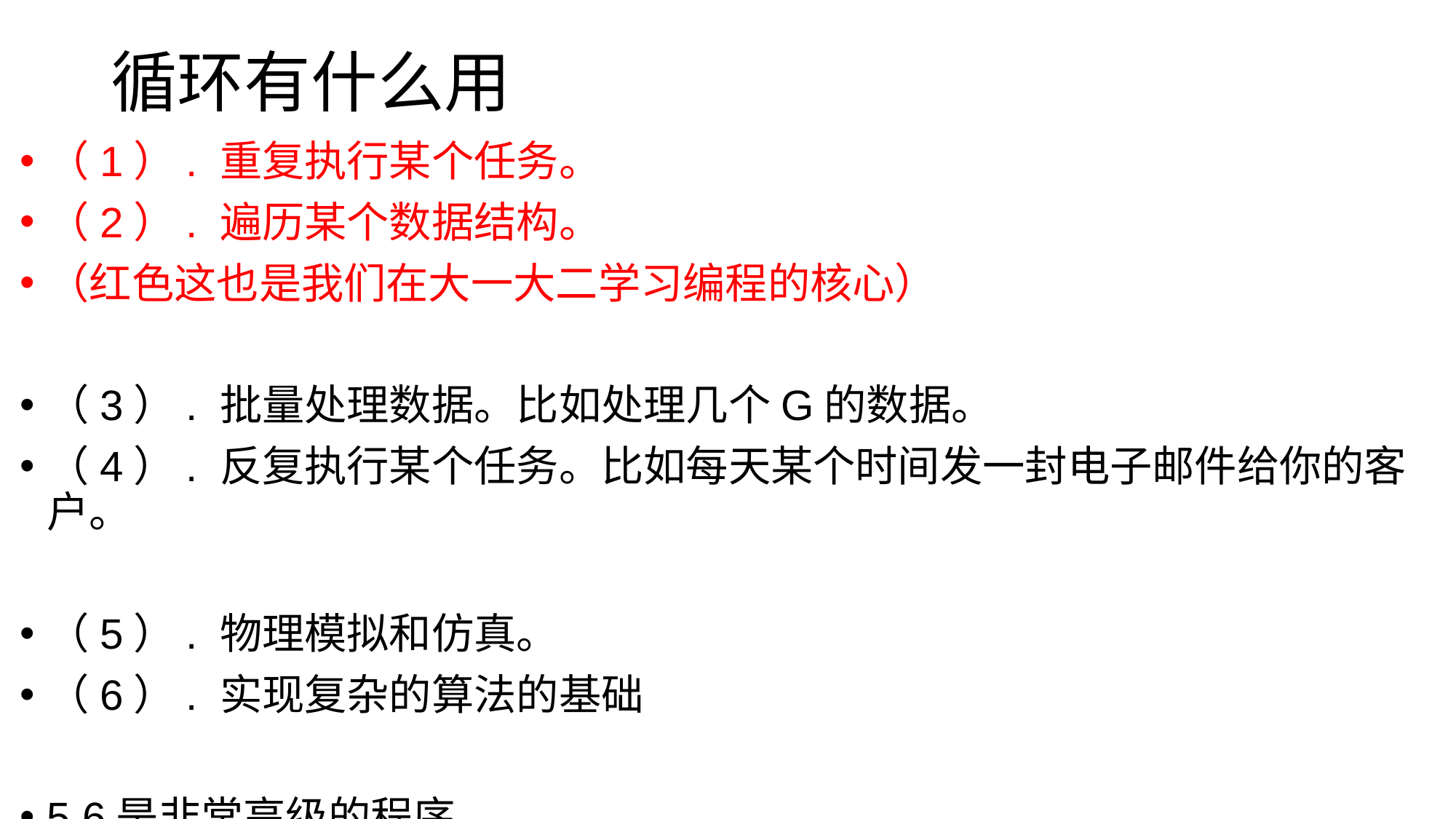

# 循环有什么用
（1）. 重复执行某个任务。
（2）. 遍历某个数据结构。
（红色这也是我们在大一大二学习编程的核心）

（3）. 批量处理数据。比如处理几个G的数据。
（4）. 反复执行某个任务。比如每天某个时间发一封电子邮件给你的客户。

（5）. 物理模拟和仿真。
（6）. 实现复杂的算法的基础

5,6是非常高级的程序